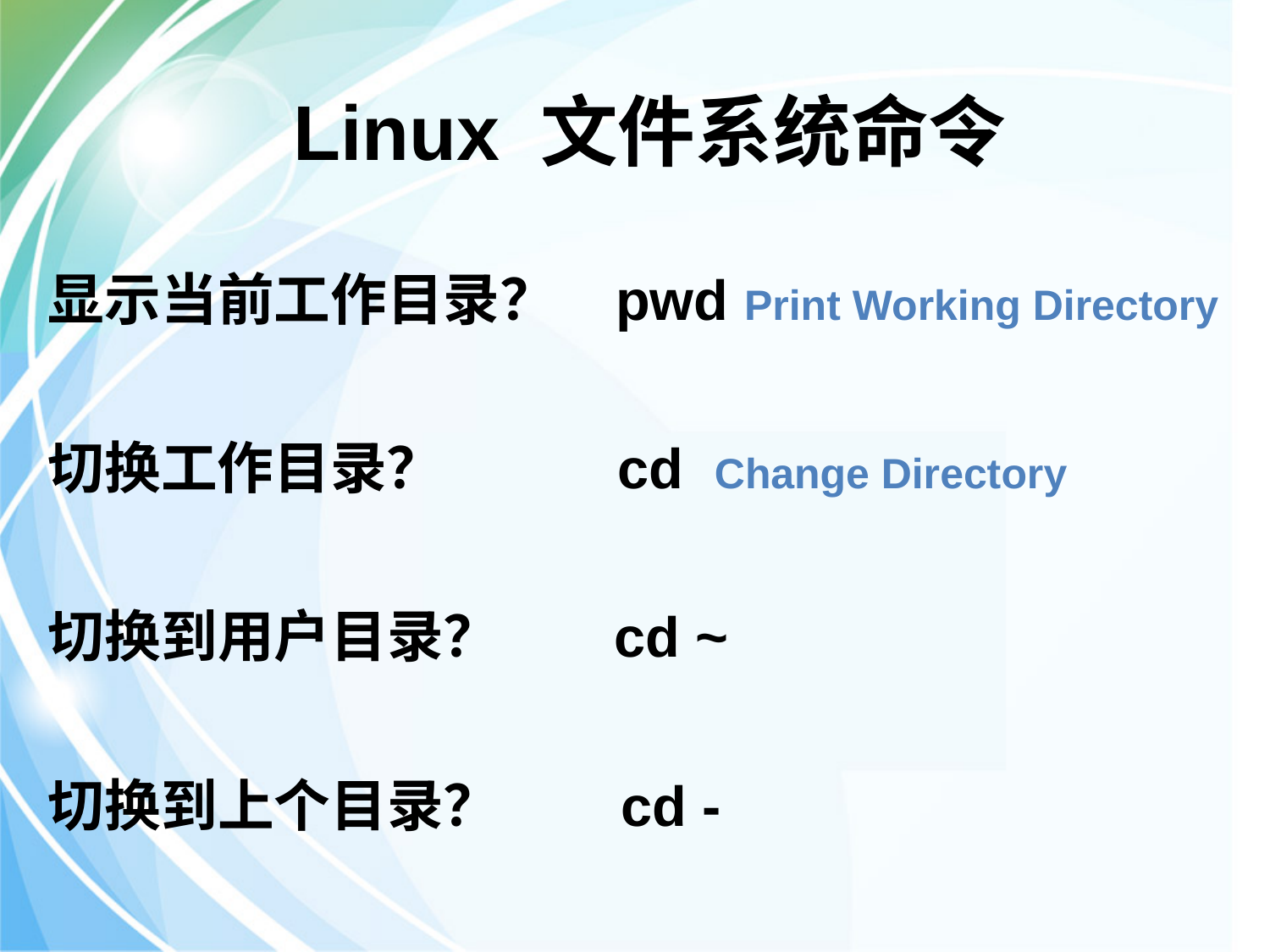

Linux 文件系统命令
显示当前工作目录？
pwd Print Working Directory
切换工作目录？
cd  Change Directory
切换到用户目录？
cd ~
切换到上个目录？
cd -